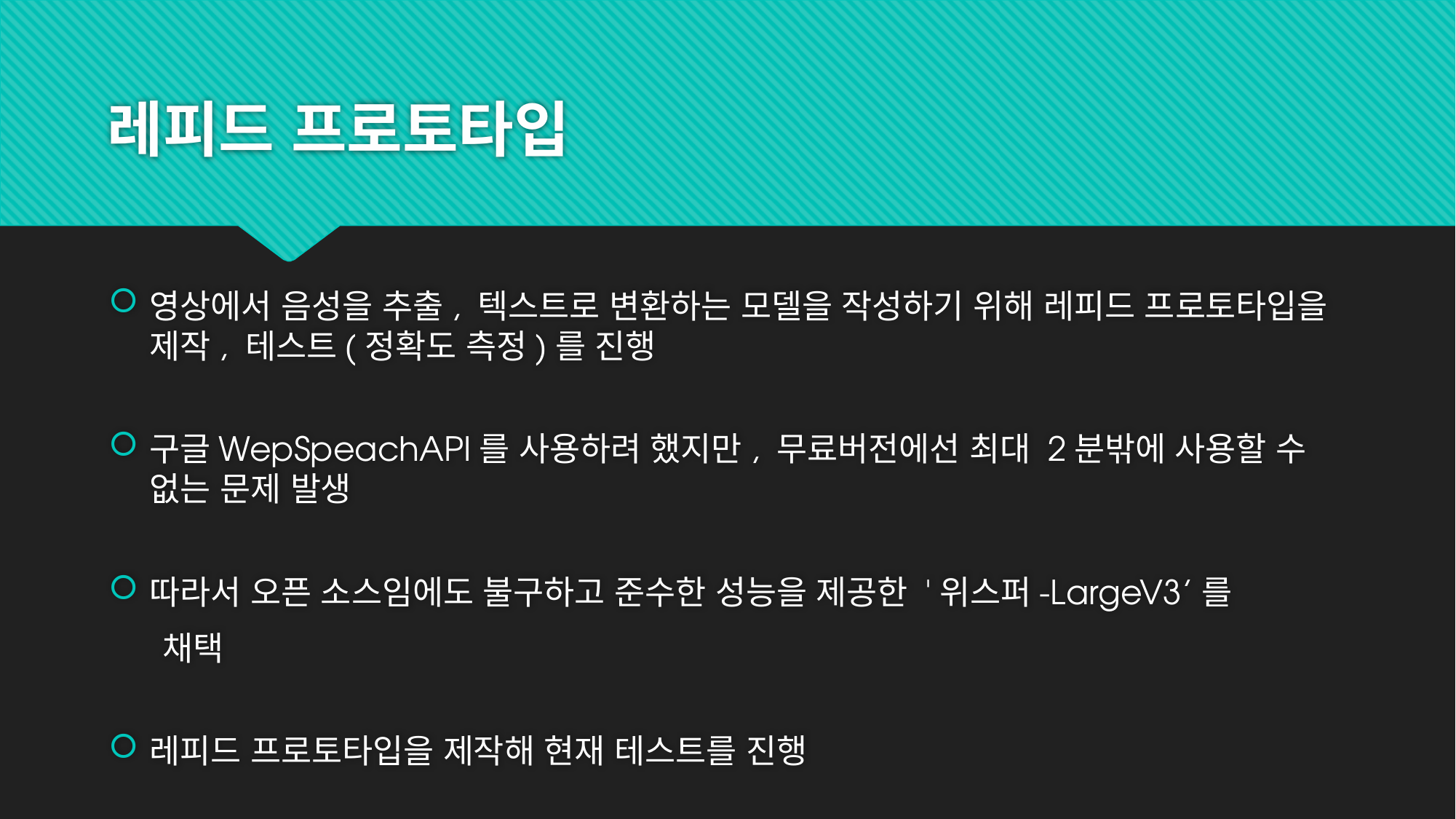

# 레피드 프로토타입
영상에서 음성을 추출, 텍스트로 변환하는 모델을 작성하기 위해 레피드 프로토타입을 제작, 테스트(정확도 측정)를 진행

구글WepSpeachAPI를 사용하려 했지만, 무료버전에선 최대 2분밖에 사용할 수 없는 문제 발생

따라서 오픈 소스임에도 불구하고 준수한 성능을 제공한 '위스퍼-LargeV3’를
     채택​

레피드 프로토타입을 제작해 현재 테스트를 진행